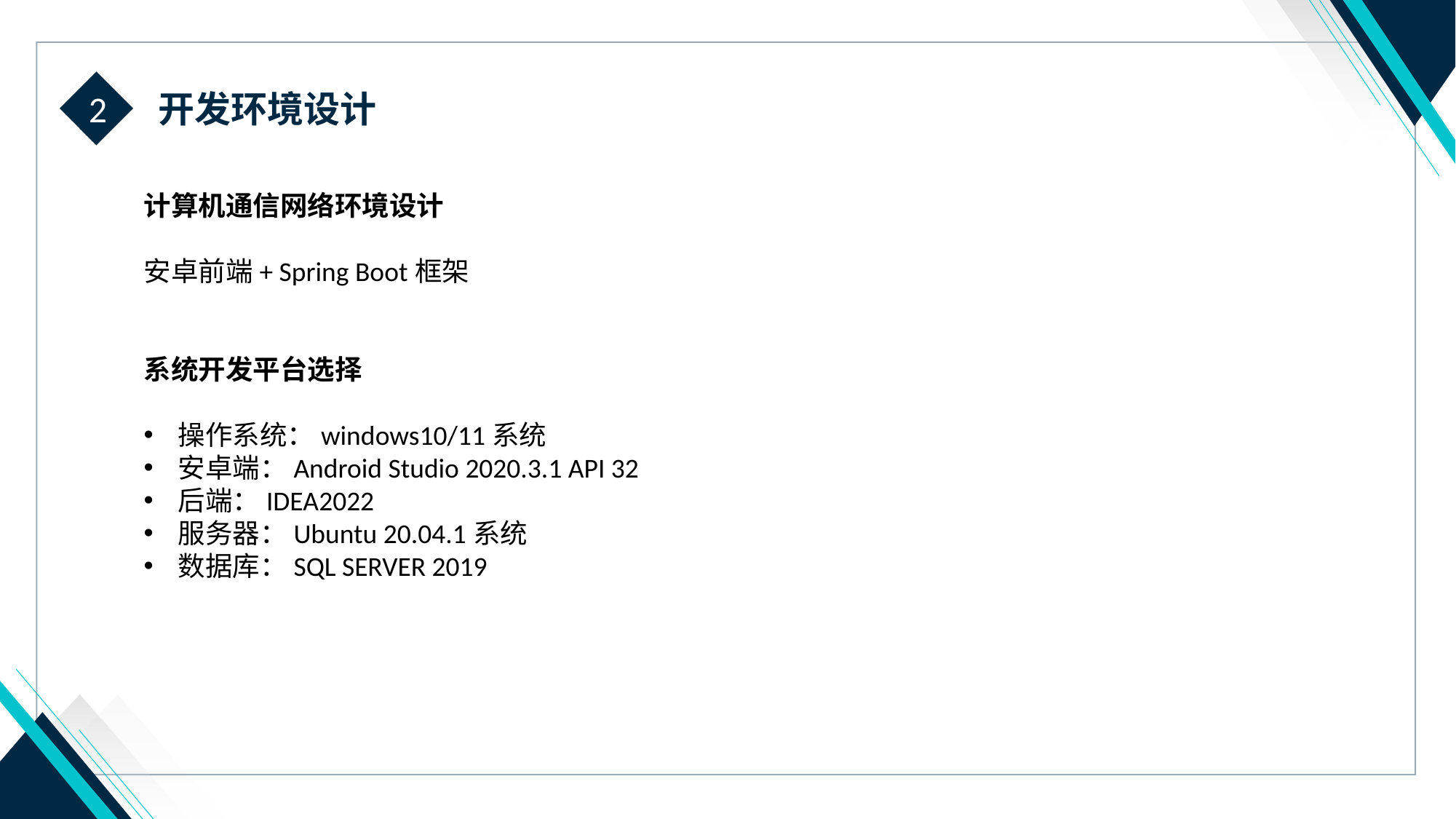

2
开发环境设计
计算机通信网络环境设计

安卓前端+ Spring Boot框架

系统开发平台选择

操作系统：windows10/11系统
安卓端：Android Studio 2020.3.1 API 32
后端：IDEA2022
服务器：Ubuntu 20.04.1系统
数据库：SQL SERVER 2019
Founder of Campus number of Daohusu
稻壳大学校园号创始人
、主要运营